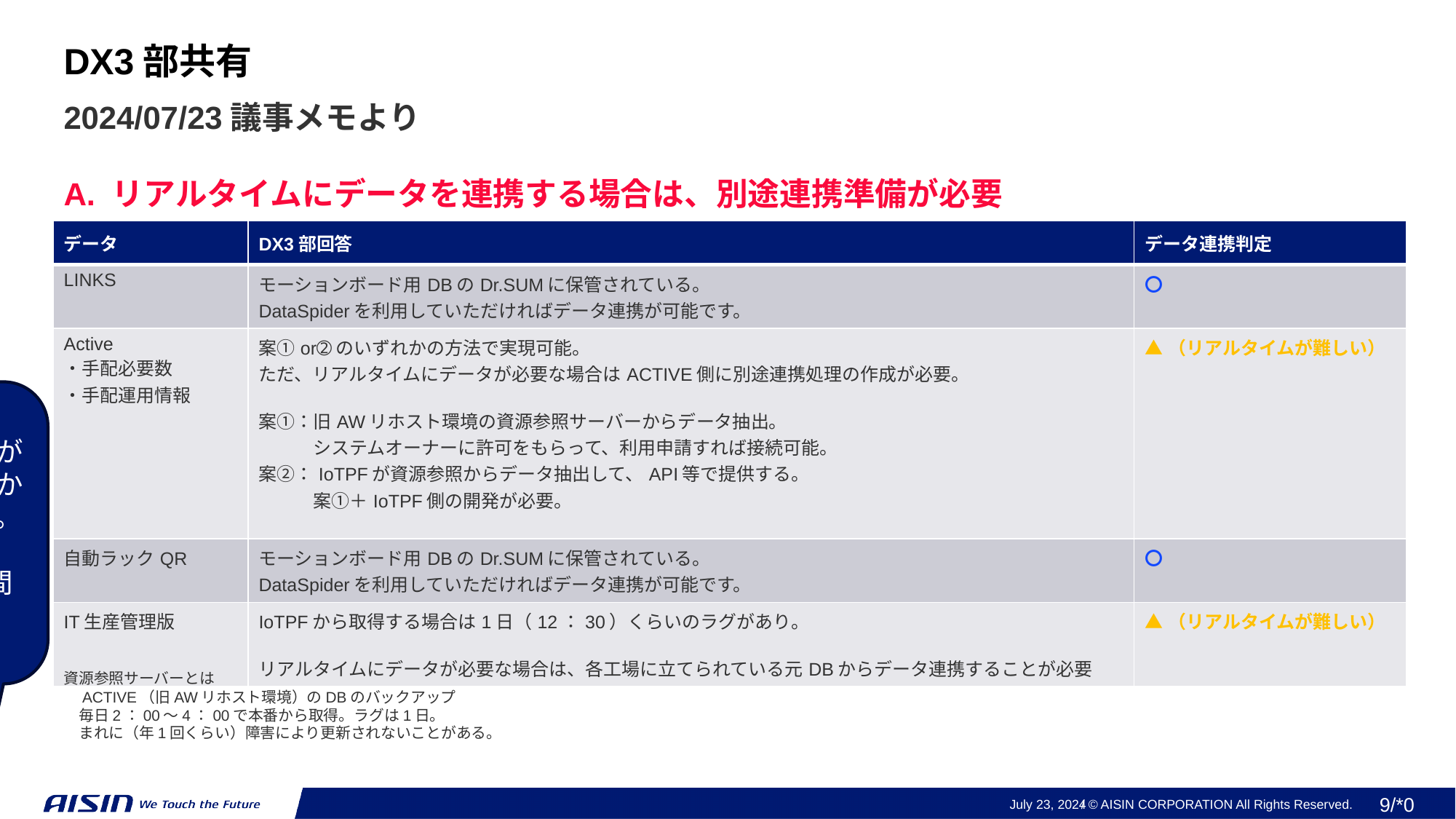

DX3部共有
2024/07/23議事メモより

A. リアルタイムにデータを連携する場合は、別途連携準備が必要
| データ | DX3部回答 | データ連携判定 |
| --- | --- | --- |
| LINKS | モーションボード用DBのDr.SUMに保管されている。 DataSpiderを利用していただければデータ連携が可能です。 | 〇 |
| Active ・手配必要数 ・手配運用情報 | 案➀or➁のいずれかの方法で実現可能。 ただ、リアルタイムにデータが必要な場合はACTIVE側に別途連携処理の作成が必要。 案①：旧AWリホスト環境の資源参照サーバーからデータ抽出。 　　　システムオーナーに許可をもらって、利用申請すれば接続可能。 案②：IoTPFが資源参照からデータ抽出して、API等で提供する。 　　　案①＋IoTPF側の開発が必要。 | ▲（リアルタイムが難しい） |
| 自動ラックQR | モーションボード用DBのDr.SUMに保管されている。 DataSpiderを利用していただければデータ連携が可能です。 | 〇 |
| IT生産管理版 | IoTPFから取得する場合は1日（12：30）くらいのラグがあり。 リアルタイムにデータが必要な場合は、各工場に立てられている元DBからデータ連携することが必要 | ▲（リアルタイムが難しい） |
ニーズの確認
リアルタイム性がほんとうに必要か聞かれています。

➡DX3部の時間かかりそう
➡再度整理
資源参照サーバーとは
　ACTIVE（旧AWリホスト環境）のDBのバックアップ
　毎日2：00～4：00で本番から取得。ラグは1日。
　まれに（年1回くらい）障害により更新されないことがある。
July 23, 2024